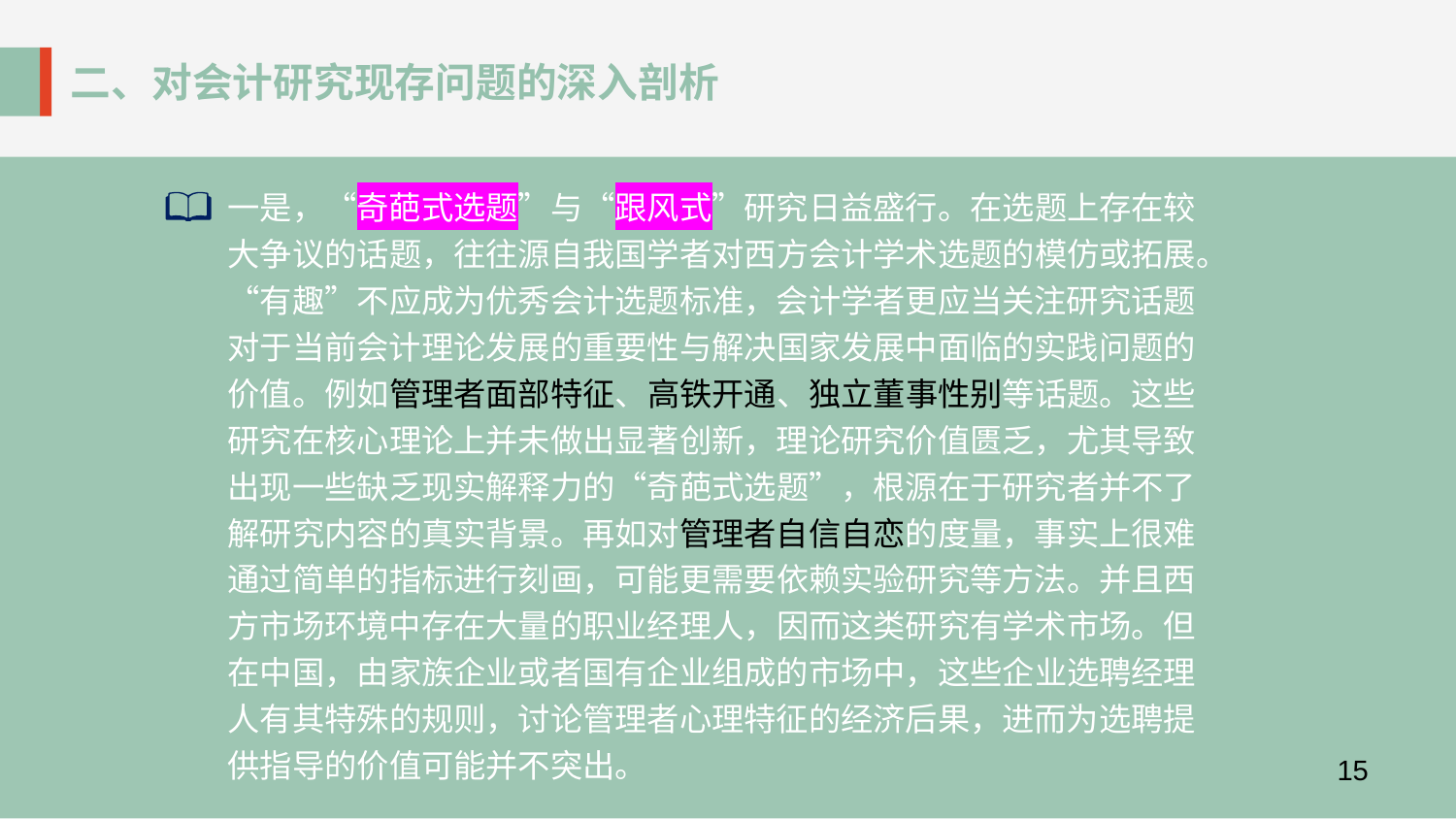

二、对会计研究现存问题的深入剖析

一是，“奇葩式选题”与“跟风式”研究日益盛行。在选题上存在较大争议的话题，往往源自我国学者对西方会计学术选题的模仿或拓展。“有趣”不应成为优秀会计选题标准，会计学者更应当关注研究话题对于当前会计理论发展的重要性与解决国家发展中面临的实践问题的价值。例如管理者面部特征、高铁开通、独立董事性别等话题。这些研究在核心理论上并未做出显著创新，理论研究价值匮乏，尤其导致出现一些缺乏现实解释力的“奇葩式选题”，根源在于研究者并不了解研究内容的真实背景。再如对管理者自信自恋的度量，事实上很难通过简单的指标进行刻画，可能更需要依赖实验研究等方法。并且西方市场环境中存在大量的职业经理人，因而这类研究有学术市场。但在中国，由家族企业或者国有企业组成的市场中，这些企业选聘经理人有其特殊的规则，讨论管理者心理特征的经济后果，进而为选聘提供指导的价值可能并不突出。

15